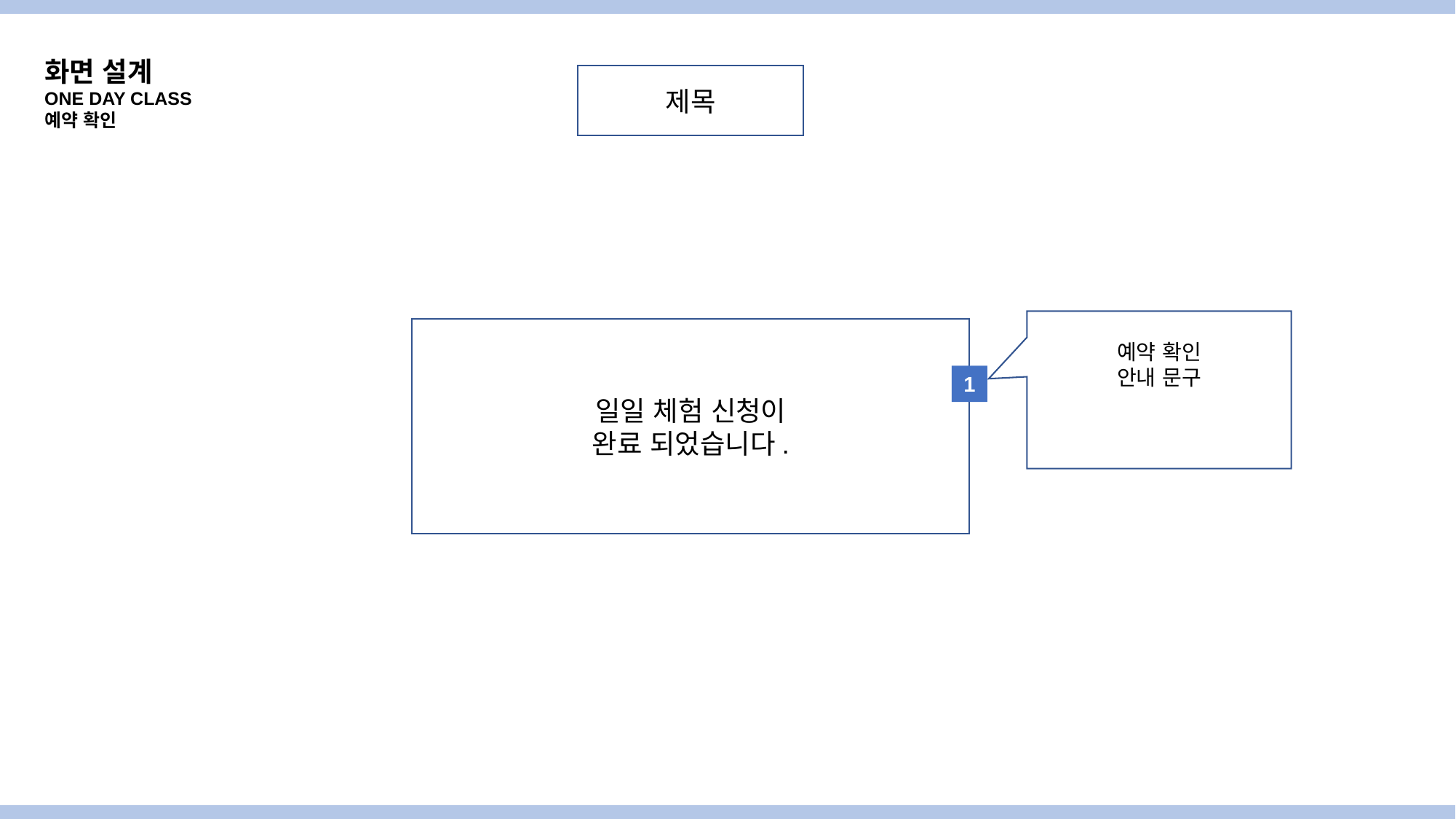

화면 설계
ONE DAY CLASS
예약 확인
제목
예약 확인
안내 문구

일일 체험 신청이
완료 되었습니다.
1